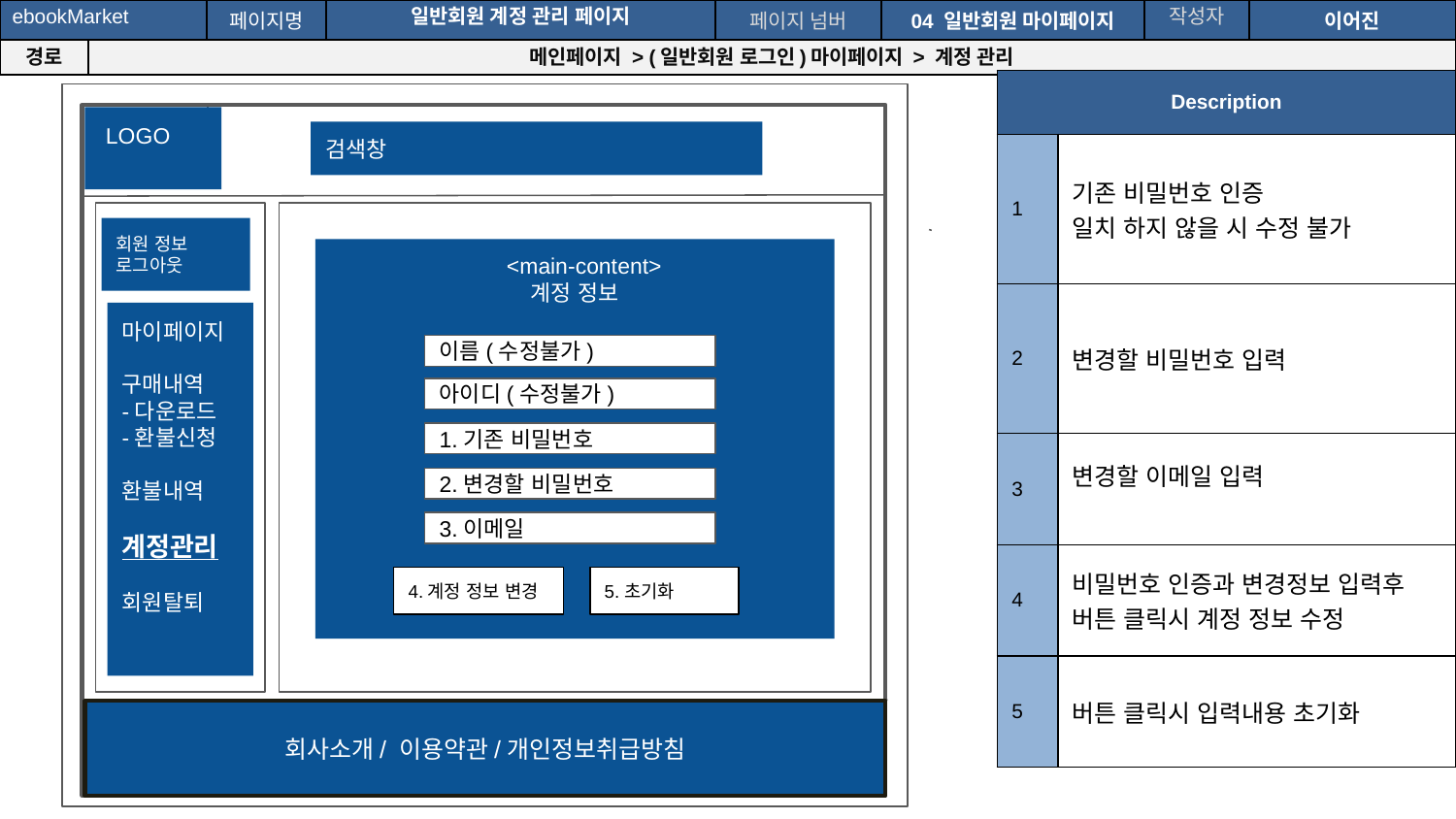

| ebookMarket |  | 페이지명 | 일반회원 계정 관리 페이지 | 페이지 넘버 | 04 일반회원 마이페이지 | 작성자 | 이어진 |
| --- | --- | --- | --- | --- | --- | --- | --- |
| 경로 | 메인페이지 > (일반회원 로그인)마이페이지 > 계정 관리 |  |  |  |  |  |  |
| Description |  |
| --- | --- |
| 1 | 기존 비밀번호 인증 일치 하지 않을 시 수정 불가 |
| 2 | 변경할 비밀번호 입력 |
| 3 | 변경할 이메일 입력 |
| 4 | 비밀번호 인증과 변경정보 입력후 버튼 클릭시 계정 정보 수정 |
| 5 | 버튼 클릭시 입력내용 초기화 |

 LOGO

검색창

회원 정보
로그아웃
                            <main-content>
계정 정보

마이페이지

구매내역
-다운로드
-환불신청

환불내역

계정관리

회원탈퇴

이름(수정불가)
아이디(수정불가)
1.기존 비밀번호
2.변경할 비밀번호
3.이메일
4.계정 정보 변경
5.초기화
회사소개/ 이용약관/개인정보취급방침